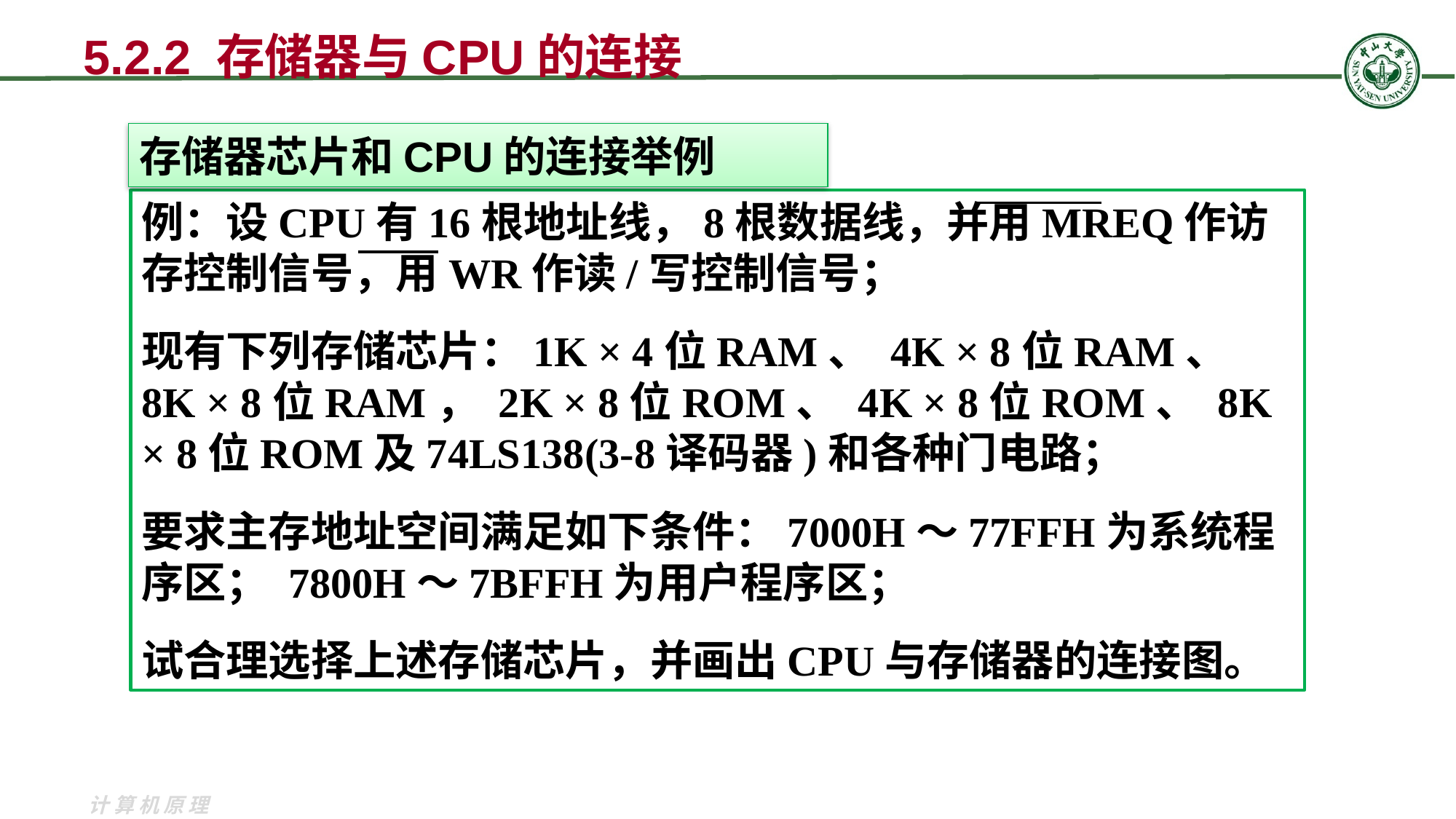

5.2.2 存储器与CPU的连接
存储器芯片和CPU的连接举例
例：设CPU有16根地址线，8根数据线，并用MREQ作访存控制信号，用WR作读/写控制信号；
现有下列存储芯片：1K × 4位RAM、 4K × 8位RAM、 8K × 8位RAM， 2K × 8位ROM、 4K × 8位ROM、 8K × 8位ROM及74LS138(3-8译码器)和各种门电路；
要求主存地址空间满足如下条件：7000H～77FFH为系统程序区； 7800H～7BFFH为用户程序区；
试合理选择上述存储芯片，并画出CPU与存储器的连接图。